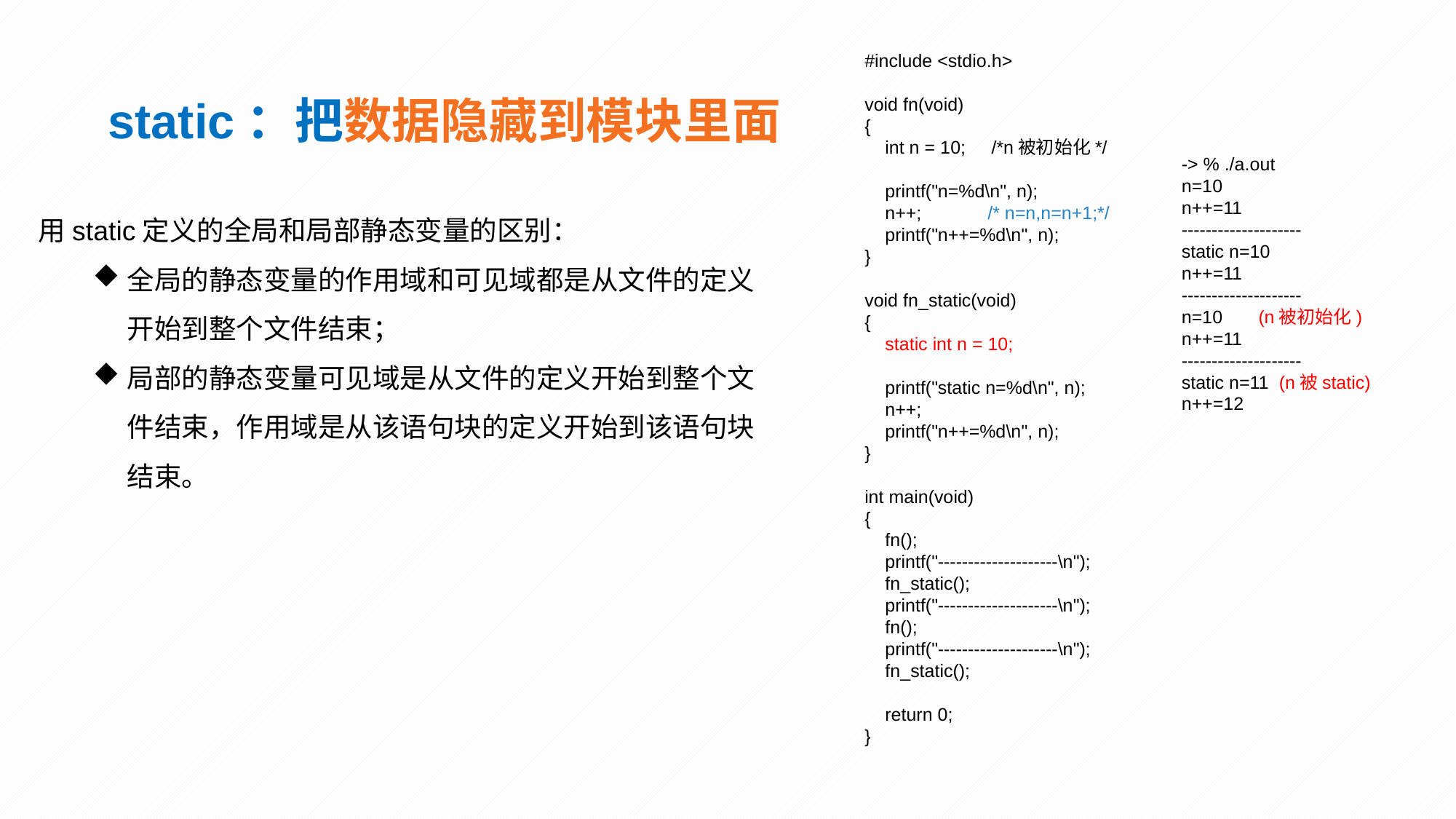

#include <stdio.h>

void fn(void)
{
    int n = 10;     /*n被初始化*/

    printf("n=%d\n", n);
    n++;             /* n=n,n=n+1;*/
    printf("n++=%d\n", n);
}

void fn_static(void)
{
    static int n = 10;

    printf("static n=%d\n", n);
    n++;
    printf("n++=%d\n", n);
}

int main(void)
{
    fn();
    printf("--------------------\n");
    fn_static();
    printf("--------------------\n");
    fn();
    printf("--------------------\n");
    fn_static();

    return 0;
}
# static：把数据隐藏到模块里面
-> % ./a.out
n=10
n++=11
--------------------
static n=10
n++=11
--------------------
n=10       (n被初始化)
n++=11
--------------------
static n=11  (n被static)
n++=12
用static定义的全局和局部静态变量的区别：
全局的静态变量的作用域和可见域都是从文件的定义开始到整个文件结束；
局部的静态变量可见域是从文件的定义开始到整个文件结束，作用域是从该语句块的定义开始到该语句块结束。